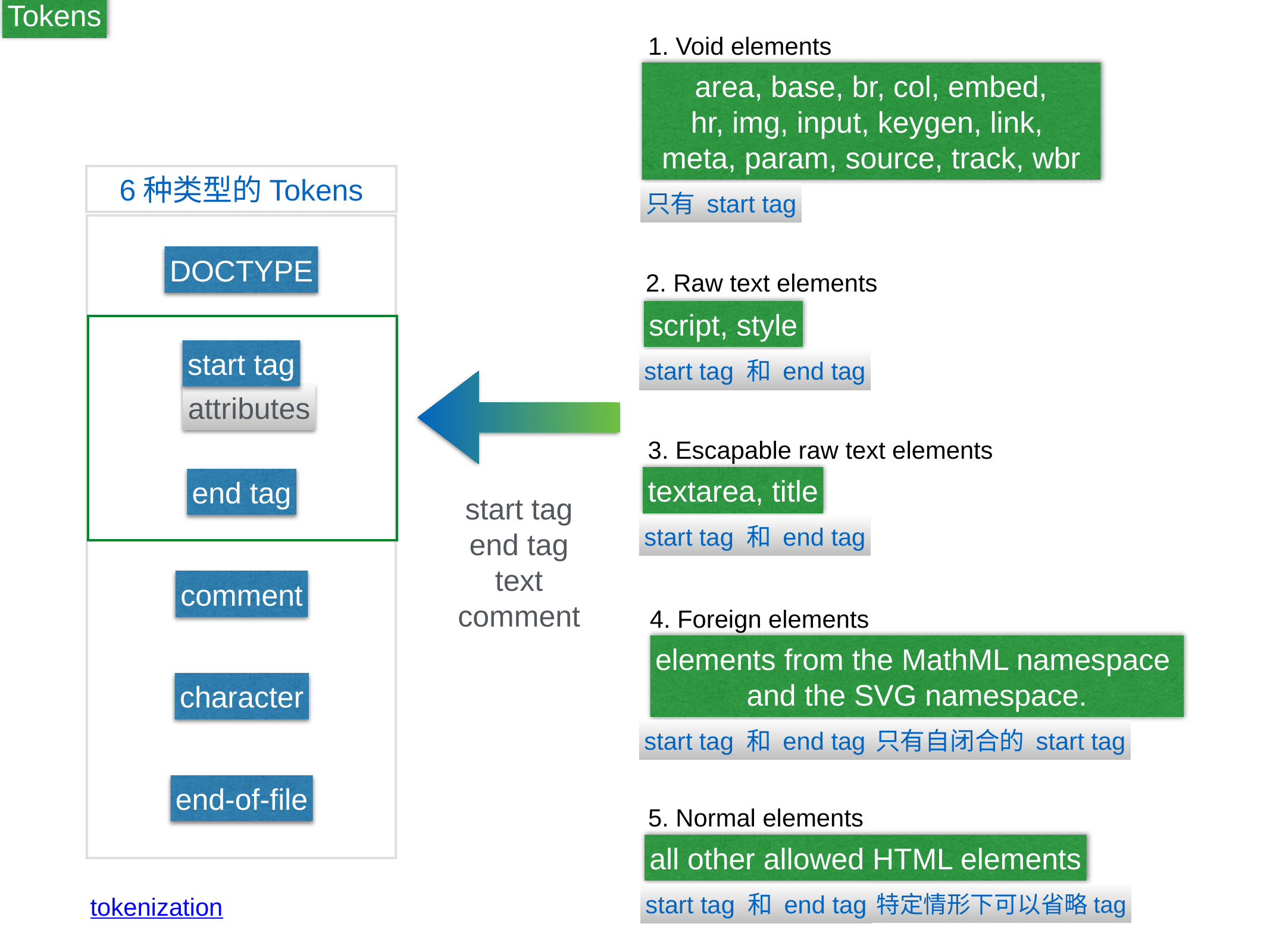

Tokens
1. Void elements
area, base, br, col, embed,
hr, img, input, keygen, link,
meta, param, source, track, wbr
2. Raw text elements
script, style
3. Escapable raw text elements
textarea, title
4. Foreign elements
elements from the MathML namespace
and the SVG namespace.
5. Normal elements
all other allowed HTML elements
6种类型的Tokens
只有 start tag

DOCTYPE

start tag
start tag 和 end tag
start tag 和 end tag
start tag 和 end tag
start tag 和 end tag

attributes
end tag
comment
character
end-of-file
start tag
end tag
text
comment
只有自闭合的 start tag
特定情形下可以省略tag
tokenization